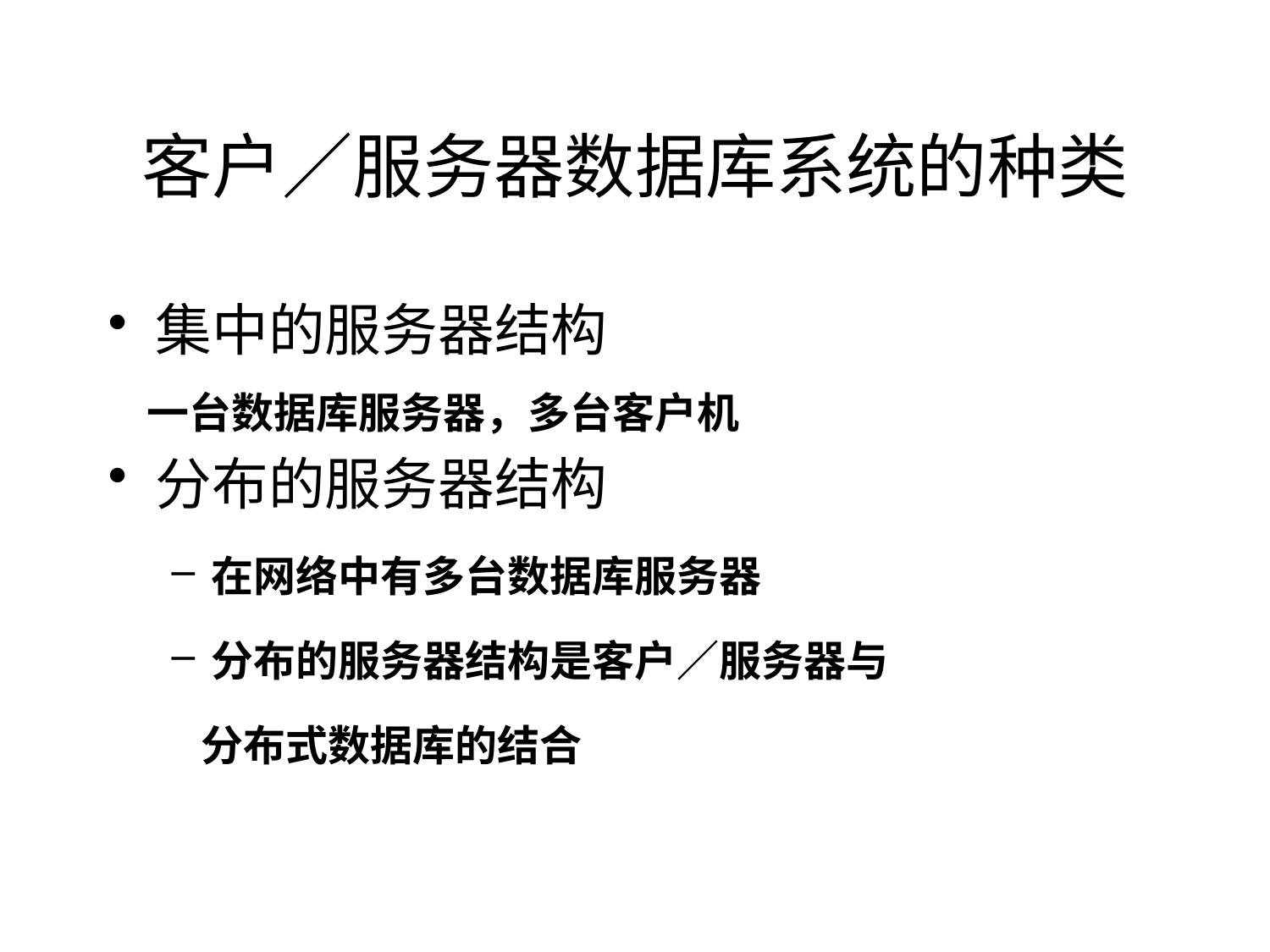

# 客户／服务器数据库系统的种类
集中的服务器结构
   一台数据库服务器，多台客户机
分布的服务器结构
在网络中有多台数据库服务器
分布的服务器结构是客户／服务器与
  分布式数据库的结合